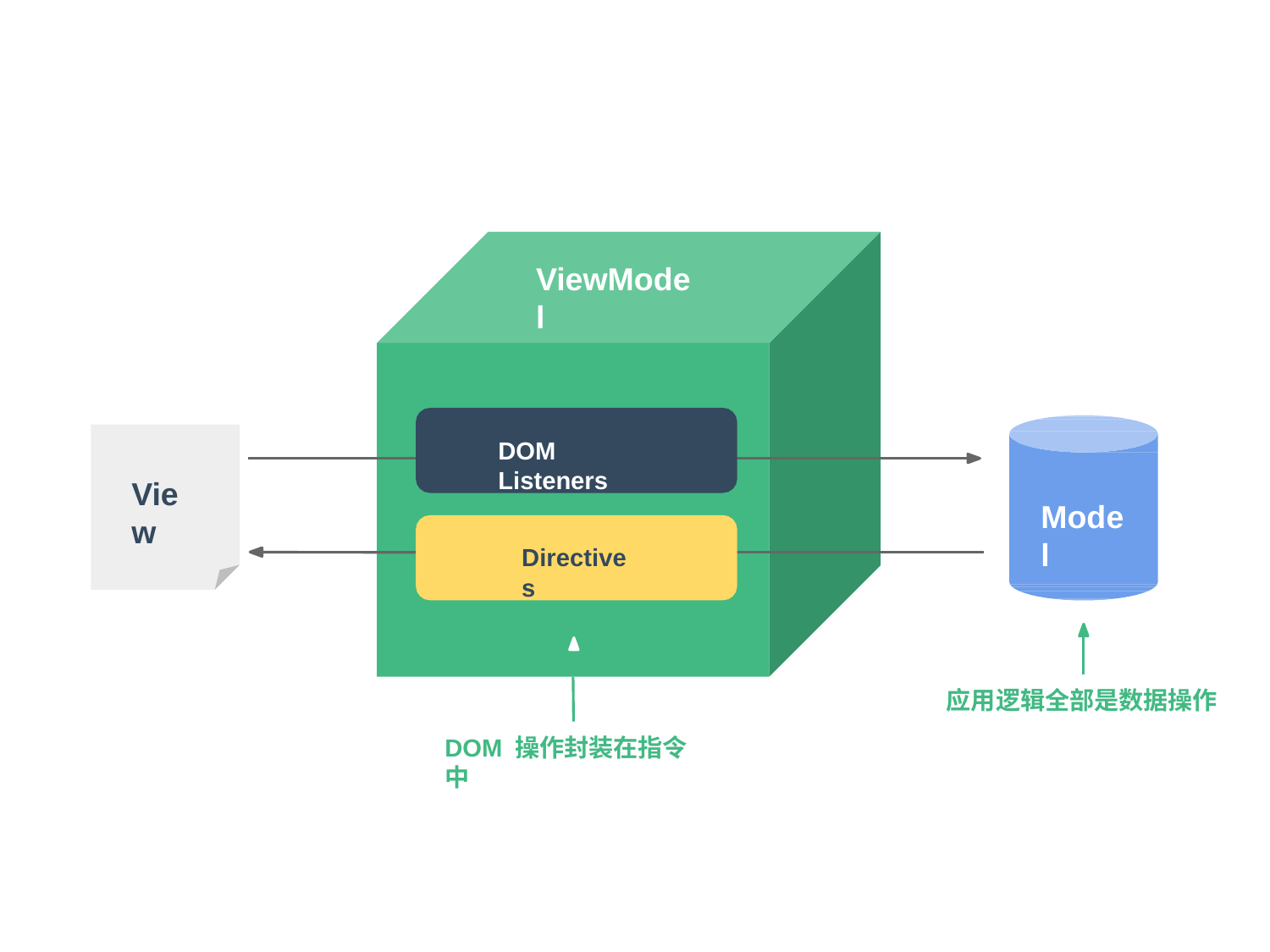

# ViewModel

DOM Listeners

View
Model

Directives

应用逻辑全部是数据操作
DOM 操作封装在指令中